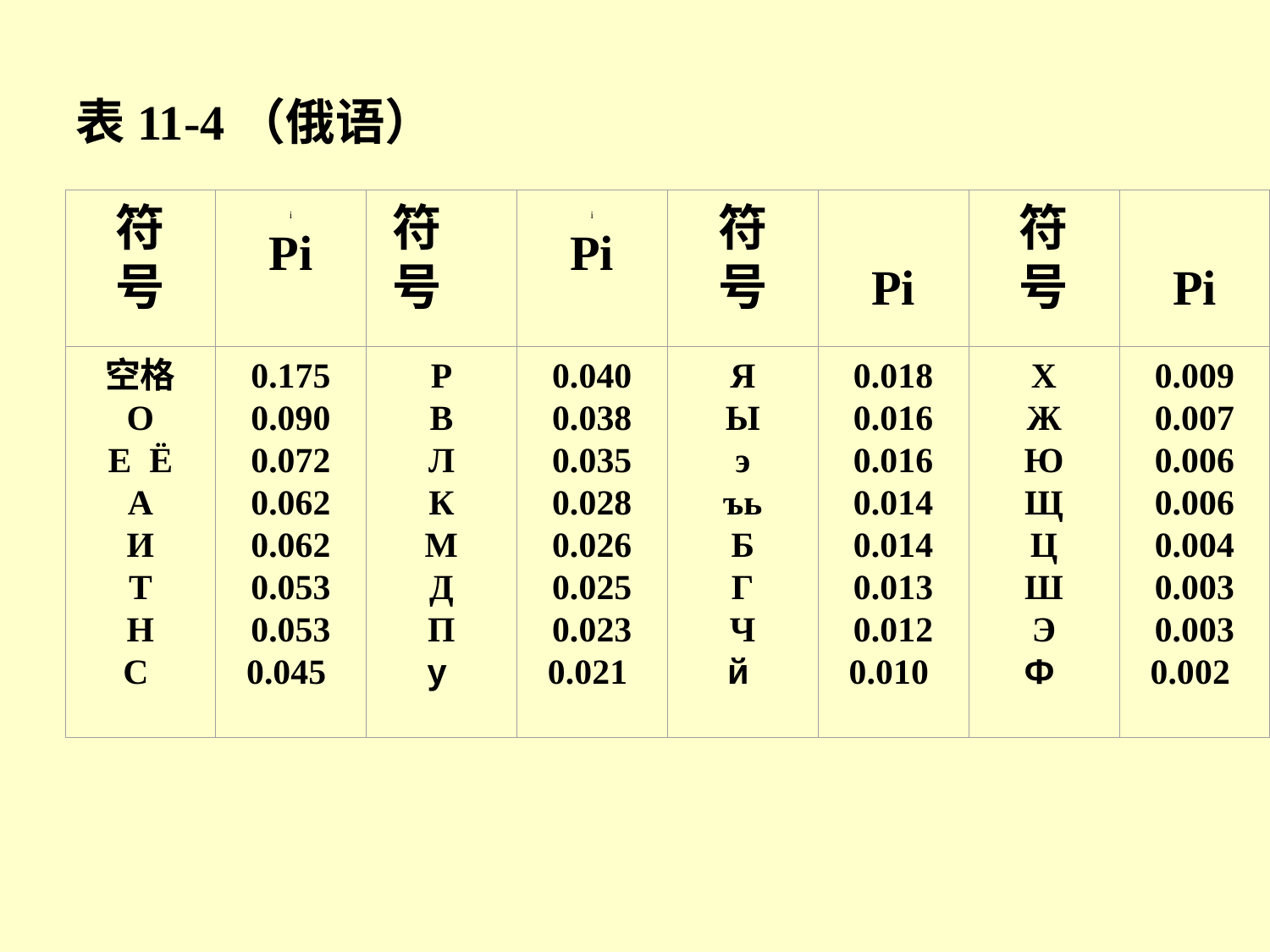

表11-4（俄语）

符号

i
Pi

符号

i
Pi

符号

Pi

符号

Pi

空格
O
E  Ё
A
И
T
H
C

0.175
0.090
0.072
0.062
0.062
0.053
0.053
0.045

P
B
Л
К
М
Д
П
у

0.040
0.038
0.035
0.028
0.026
0.025
0.023
0.021

Я
Ы
э
ъь
Б
Г
Ч
й

0.018
0.016
0.016
0.014
0.014
0.013
0.012
0.010

Х
Ж
Ю
Щ
Ц
Ш
Э
Ф

0.009
0.007
0.006
0.006
0.004
0.003
0.003
0.002